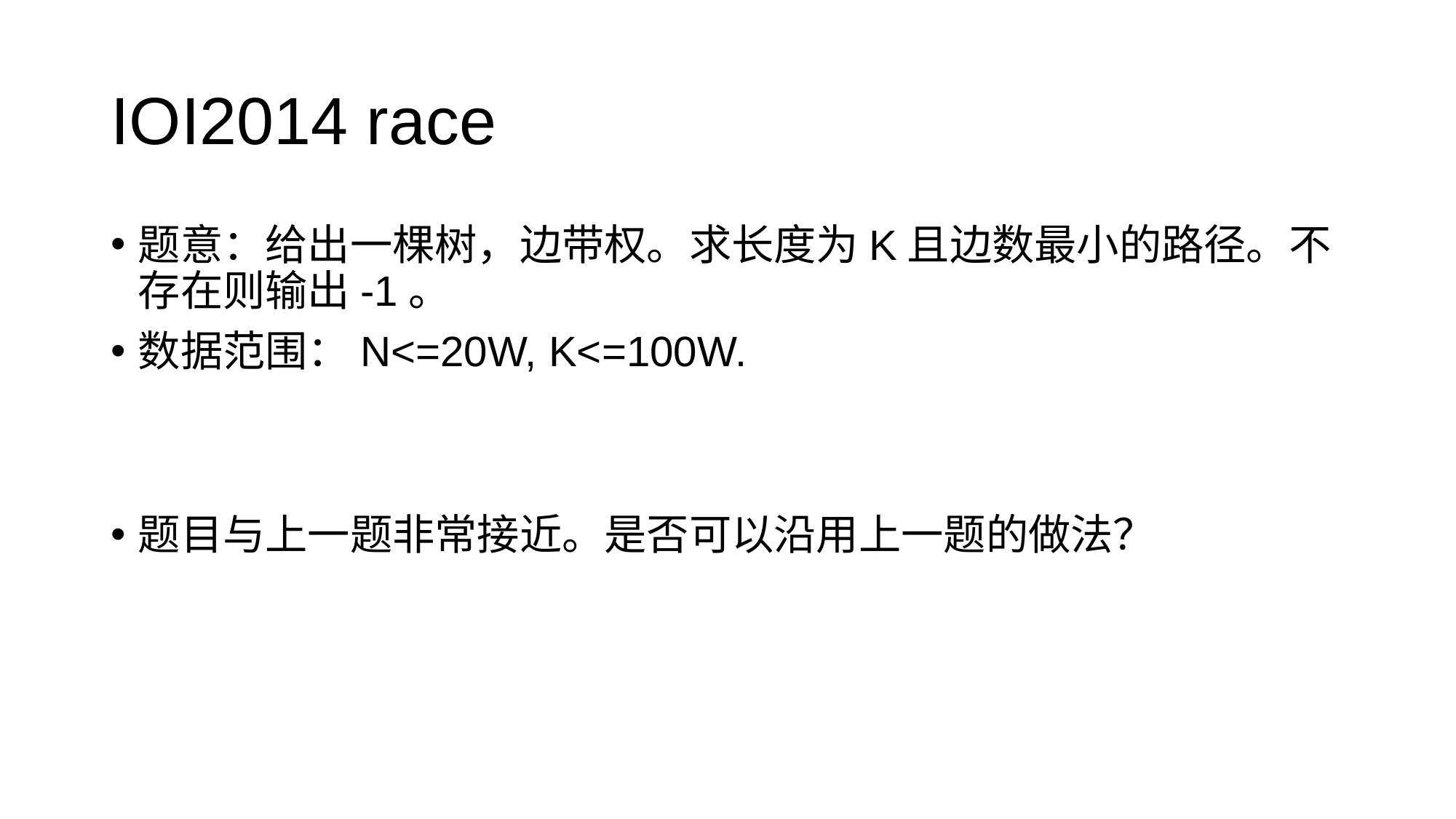

# IOI2014 race
题意：给出一棵树，边带权。求长度为K且边数最小的路径。不存在则输出-1。
数据范围：N<=20W, K<=100W.

题目与上一题非常接近。是否可以沿用上一题的做法？